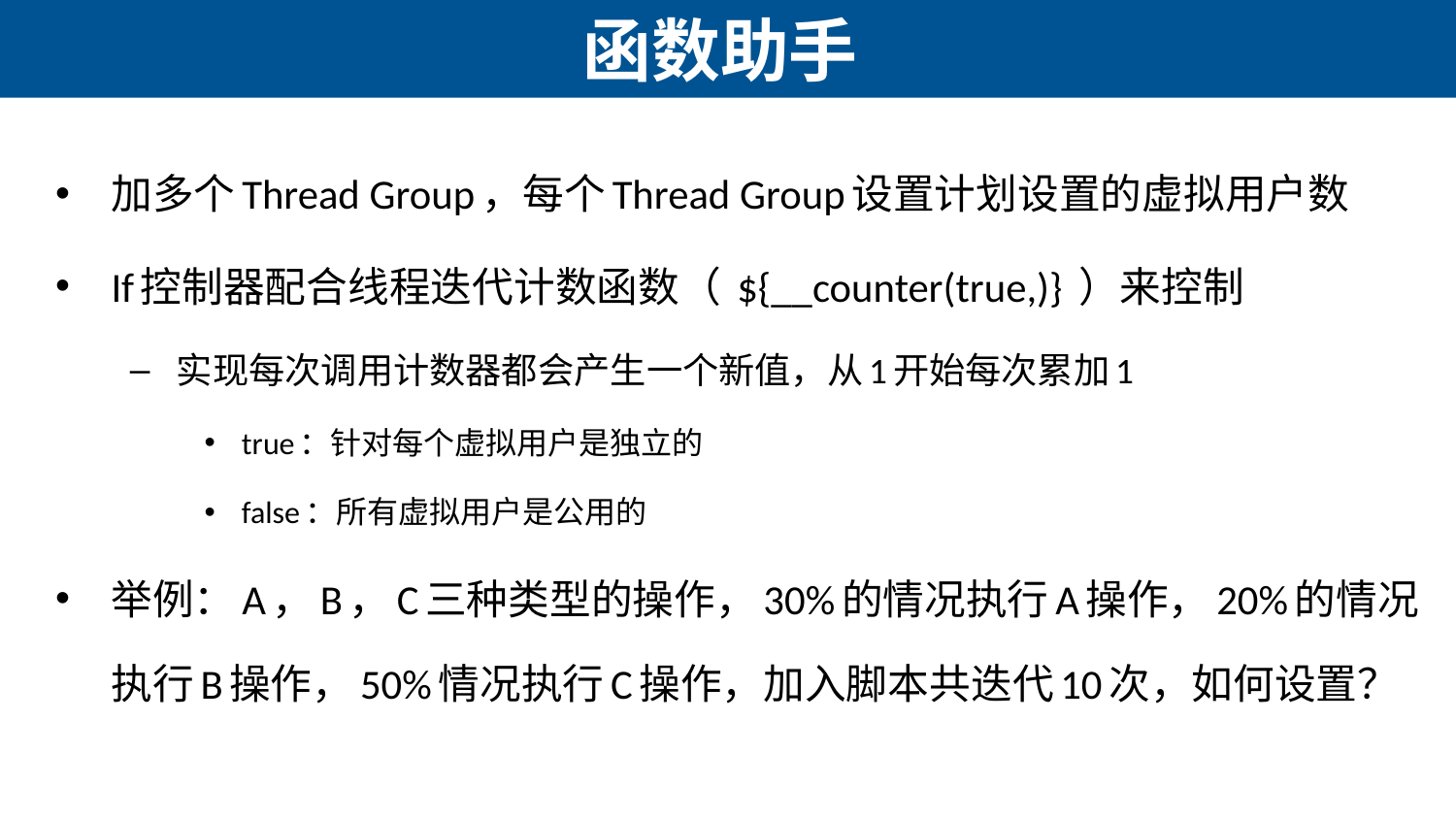

# 函数助手
加多个Thread Group，每个Thread Group设置计划设置的虚拟用户数
If控制器配合线程迭代计数函数（ ${__counter(true,)} ）来控制
实现每次调用计数器都会产生一个新值，从1开始每次累加1
true：针对每个虚拟用户是独立的
false：所有虚拟用户是公用的
举例：A，B，C三种类型的操作，30%的情况执行A操作，20%的情况执行B操作，50%情况执行C操作，加入脚本共迭代10次，如何设置？